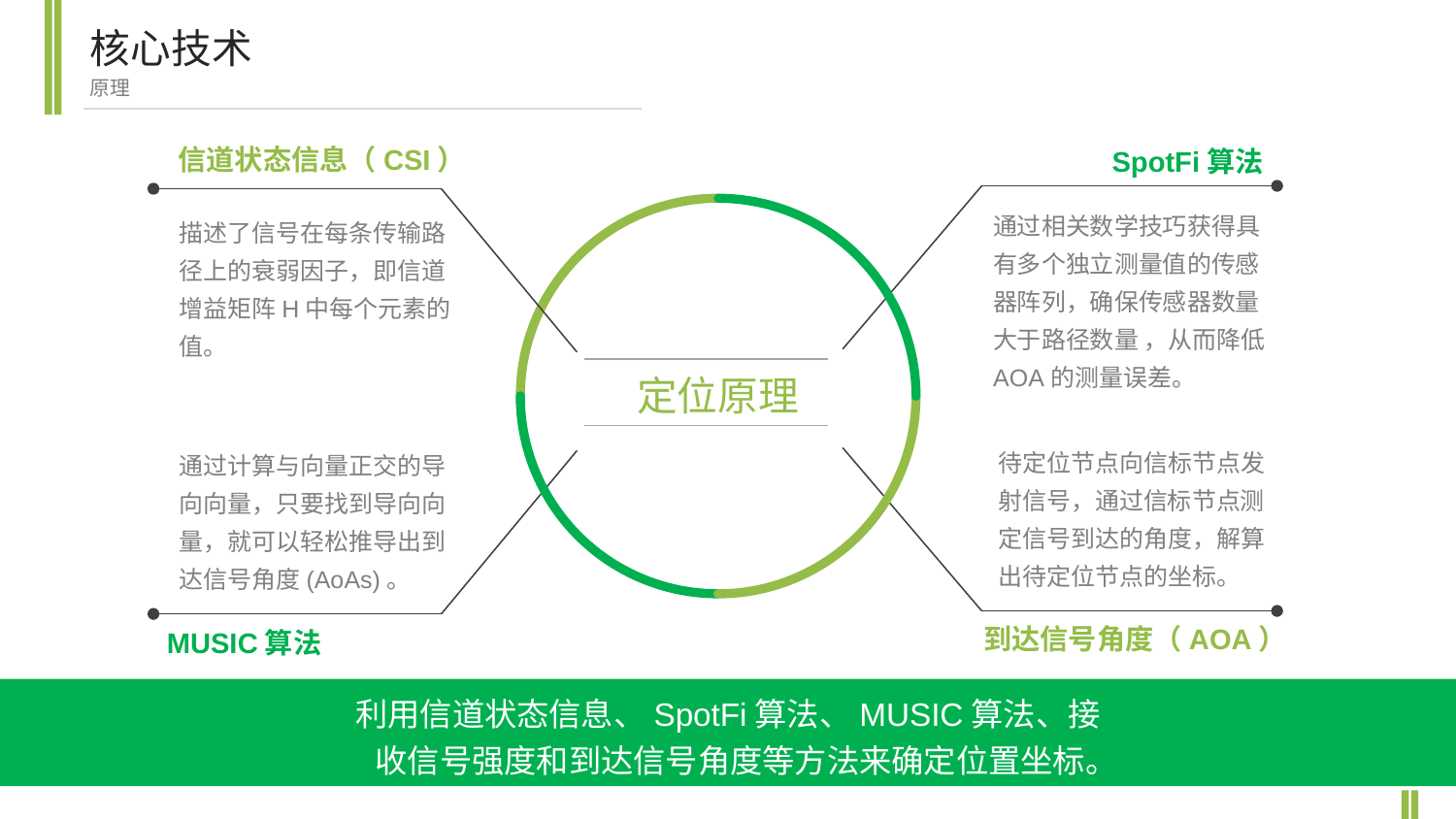

核心技术
原理
信道状态信息（CSI）
SpotFi算法
通过相关数学技巧获得具有多个独立测量值的传感器阵列，确保传感器数量大于路径数量 ，从而降低AOA的测量误差。

描述了信号在每条传输路径上的衰弱因子，即信道增益矩阵H中每个元素的值。
定位原理
待定位节点向信标节点发射信号，通过信标节点测定信号到达的角度，解算出待定位节点的坐标。
通过计算与向量正交的导向向量，只要找到导向向量，就可以轻松推导出到达信号角度(AoAs)。
到达信号角度（AOA）
MUSIC算法
利用信道状态信息、SpotFi算法、MUSIC算法、接
    收信号强度和到达信号角度等方法来确定位置坐标。